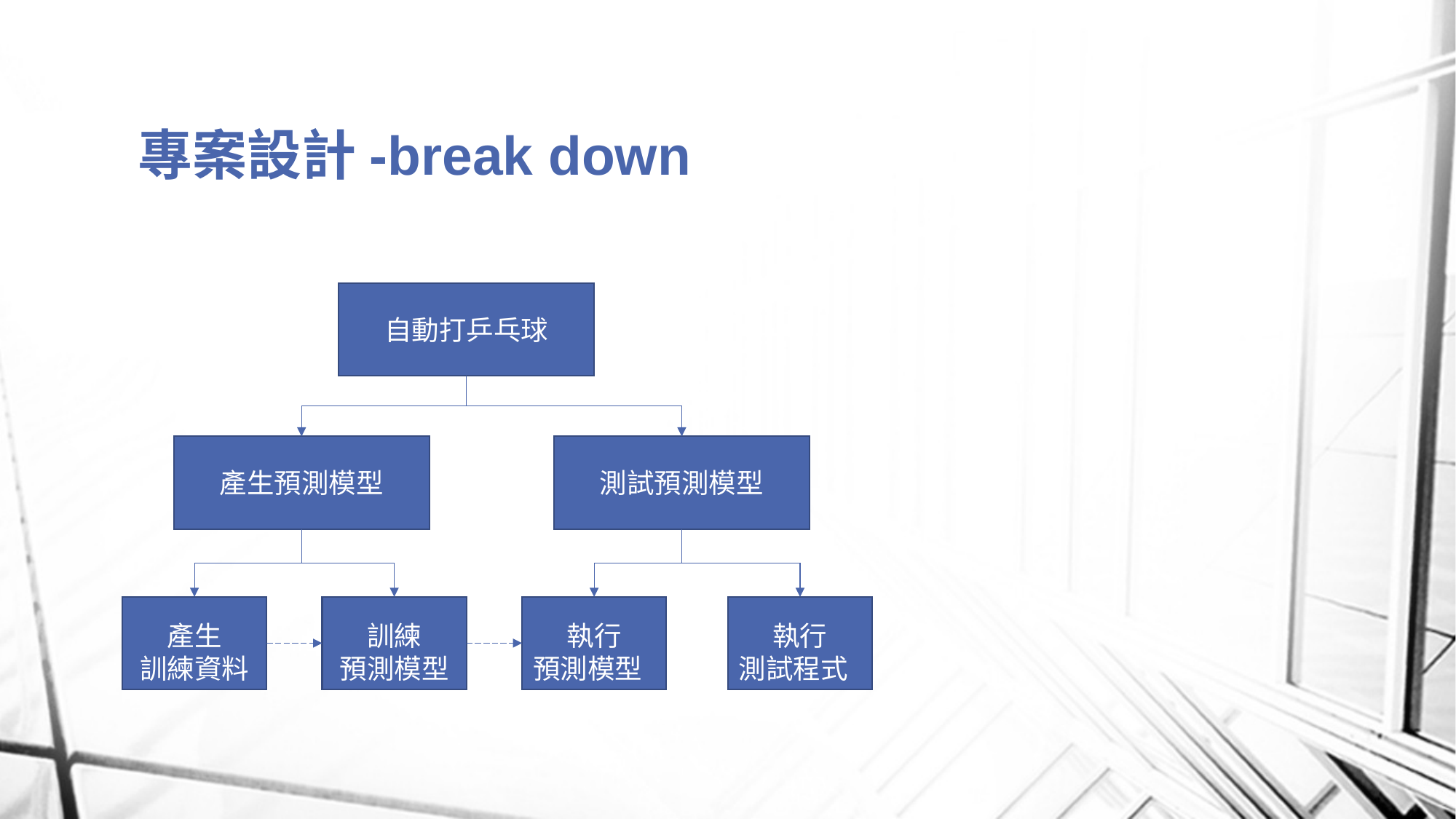

# 專案設計-break down
自動打乒乓球
產生預測模型
測試預測模型
產生
訓練資料
訓練
預測模型
執行
預測模型
執行
測試程式